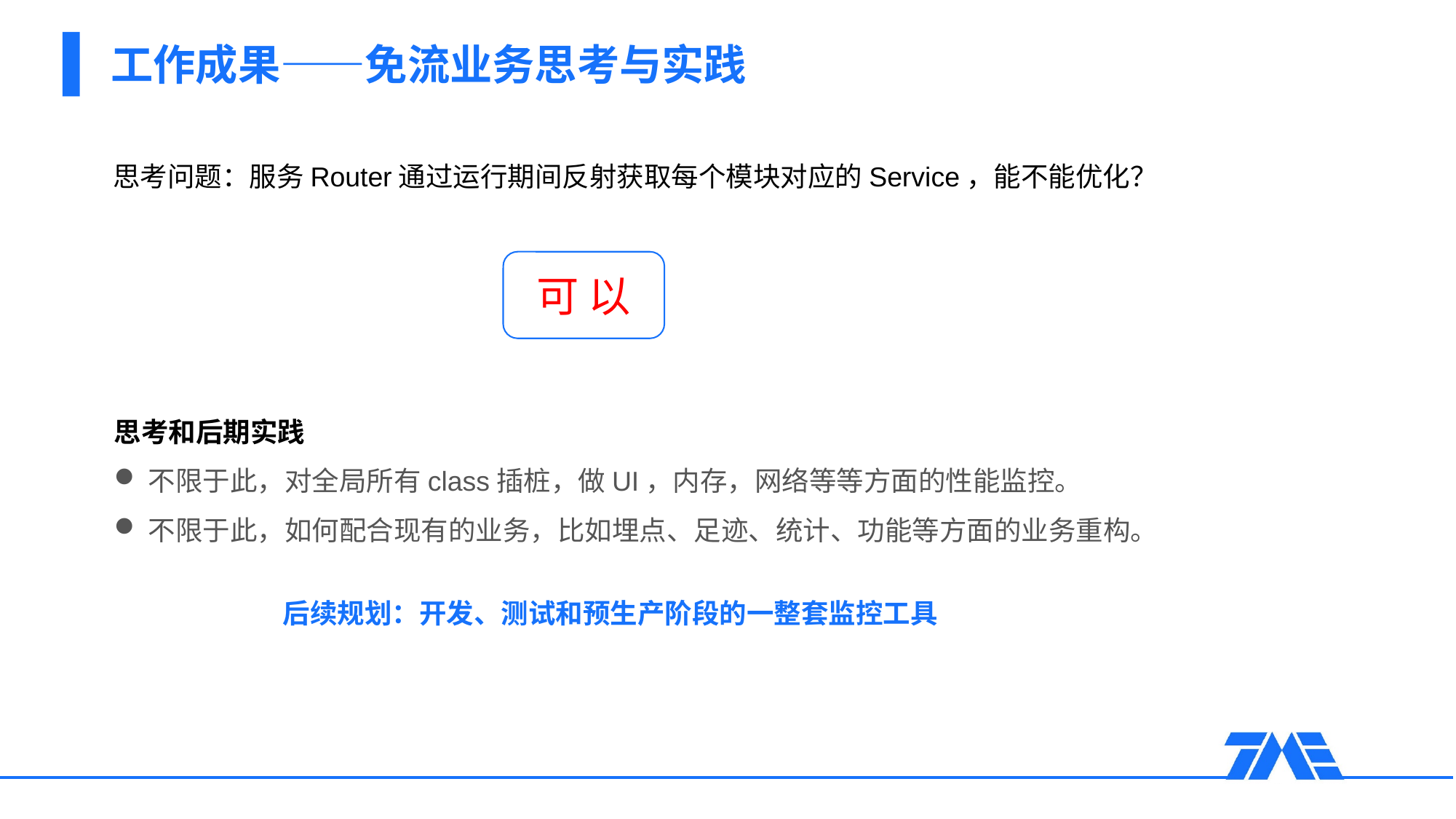

# 工作成果——免流业务思考与实践
思考问题：服务Router通过运行期间反射获取每个模块对应的Service，能不能优化？
可 以
思考和后期实践
不限于此，对全局所有class插桩，做UI，内存，网络等等方面的性能监控。
不限于此，如何配合现有的业务，比如埋点、足迹、统计、功能等方面的业务重构。
后续规划：开发、测试和预生产阶段的一整套监控工具